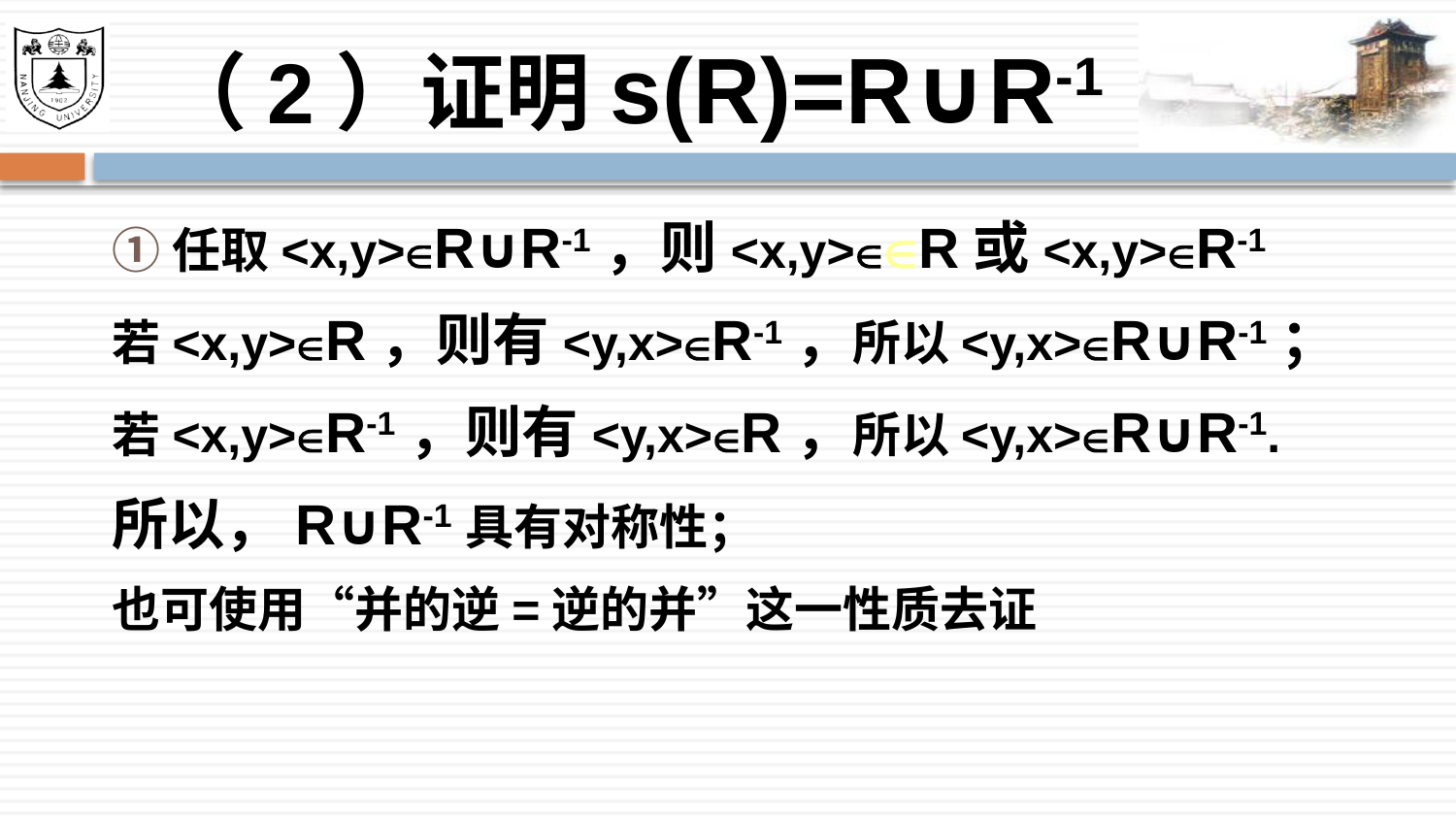

# （2）证明s(R)=R∪R-1
①任取<x,y>∈R∪R-1，则<x,y>∈∈R或<x,y>∈R-1
若<x,y>∈R，则有<y,x>∈R-1，所以<y,x>∈R∪R-1；
若<x,y>∈R-1，则有<y,x>∈R，所以<y,x>∈R∪R-1.
所以，R∪R-1具有对称性；
也可使用“并的逆=逆的并”这一性质去证